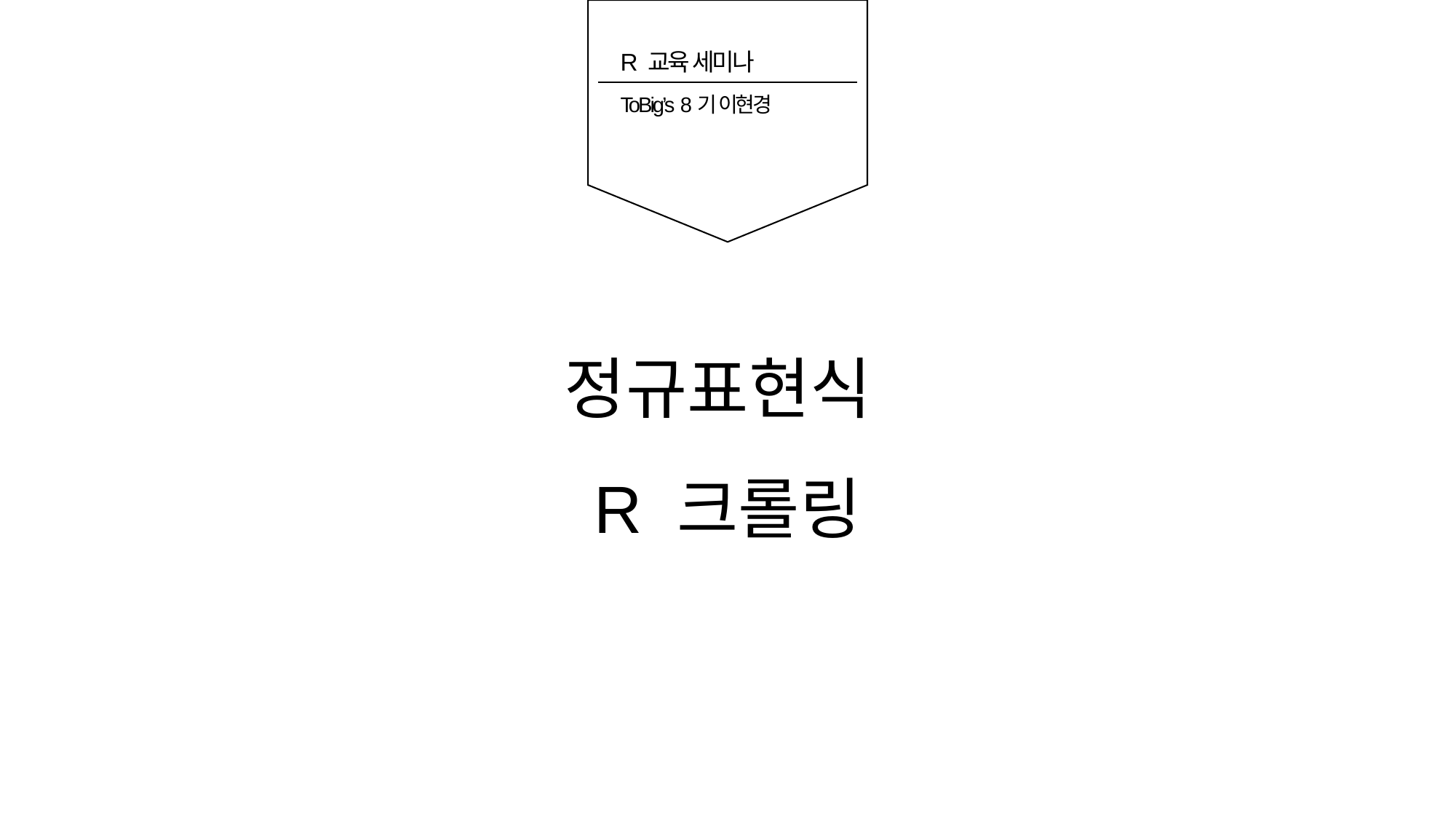

R 교육 세미나
ToBig’s  8기 이현경
정규표현식
R 크롤링